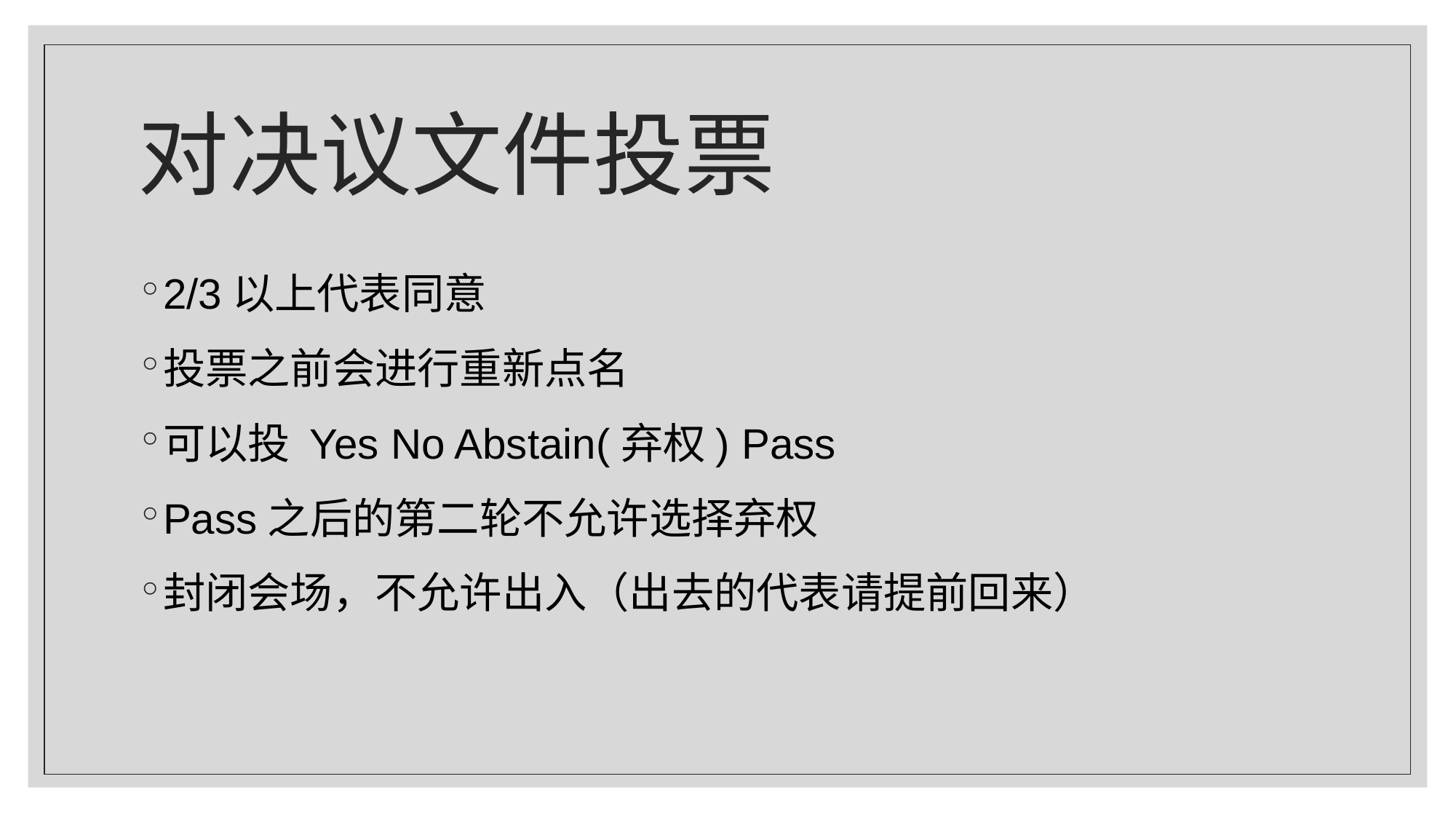

# 对决议文件投票
2/3以上代表同意
投票之前会进行重新点名
可以投 Yes No Abstain(弃权) Pass
Pass之后的第二轮不允许选择弃权
封闭会场，不允许出入（出去的代表请提前回来）